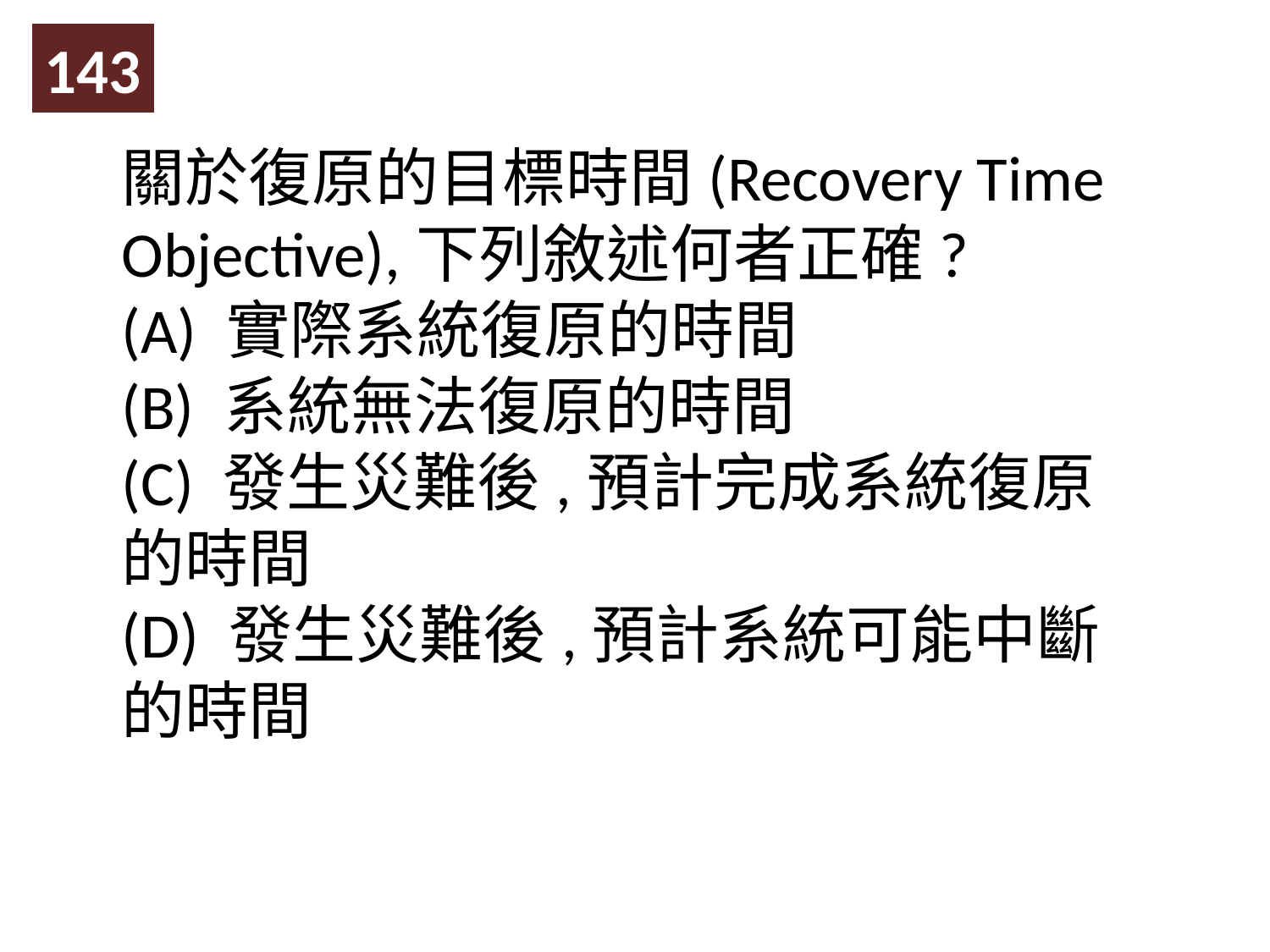

143
關於復原的目標時間(Recovery Time Objective),下列敘述何者正確?
(A) 實際系統復原的時間
(B) 系統無法復原的時間
(C) 發生災難後,預計完成系統復原的時間
(D) 發生災難後,預計系統可能中斷的時間